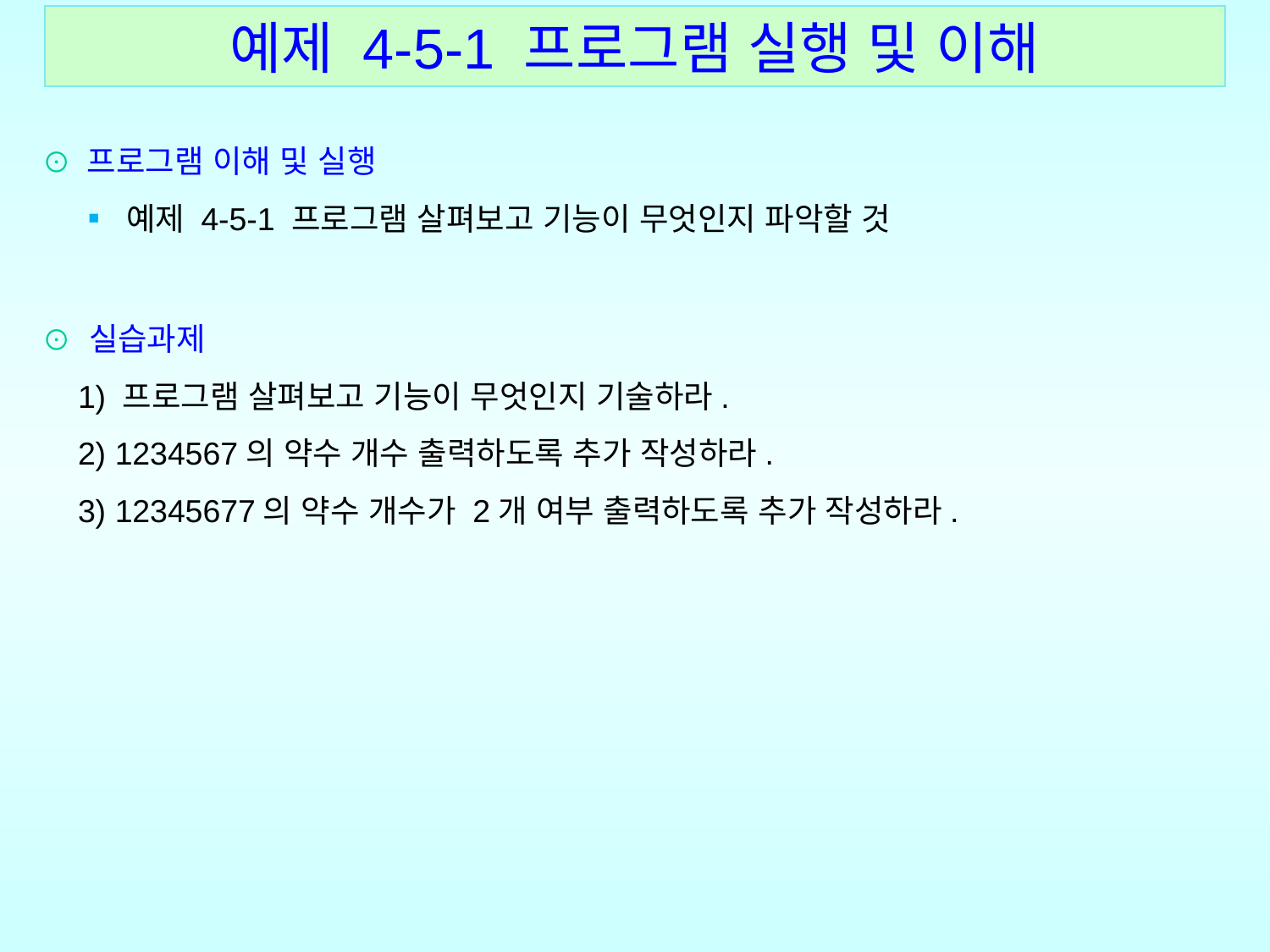

예제 4-5-1 프로그램 실행 및 이해
⊙ 프로그램 이해 및 실행
    ▪ 예제 4-5-1 프로그램 살펴보고 기능이 무엇인지 파악할 것

⊙ 실습과제
    1) 프로그램 살펴보고 기능이 무엇인지 기술하라.
    2) 1234567의 약수 개수 출력하도록 추가 작성하라.
    3) 12345677의 약수 개수가 2개 여부 출력하도록 추가 작성하라.